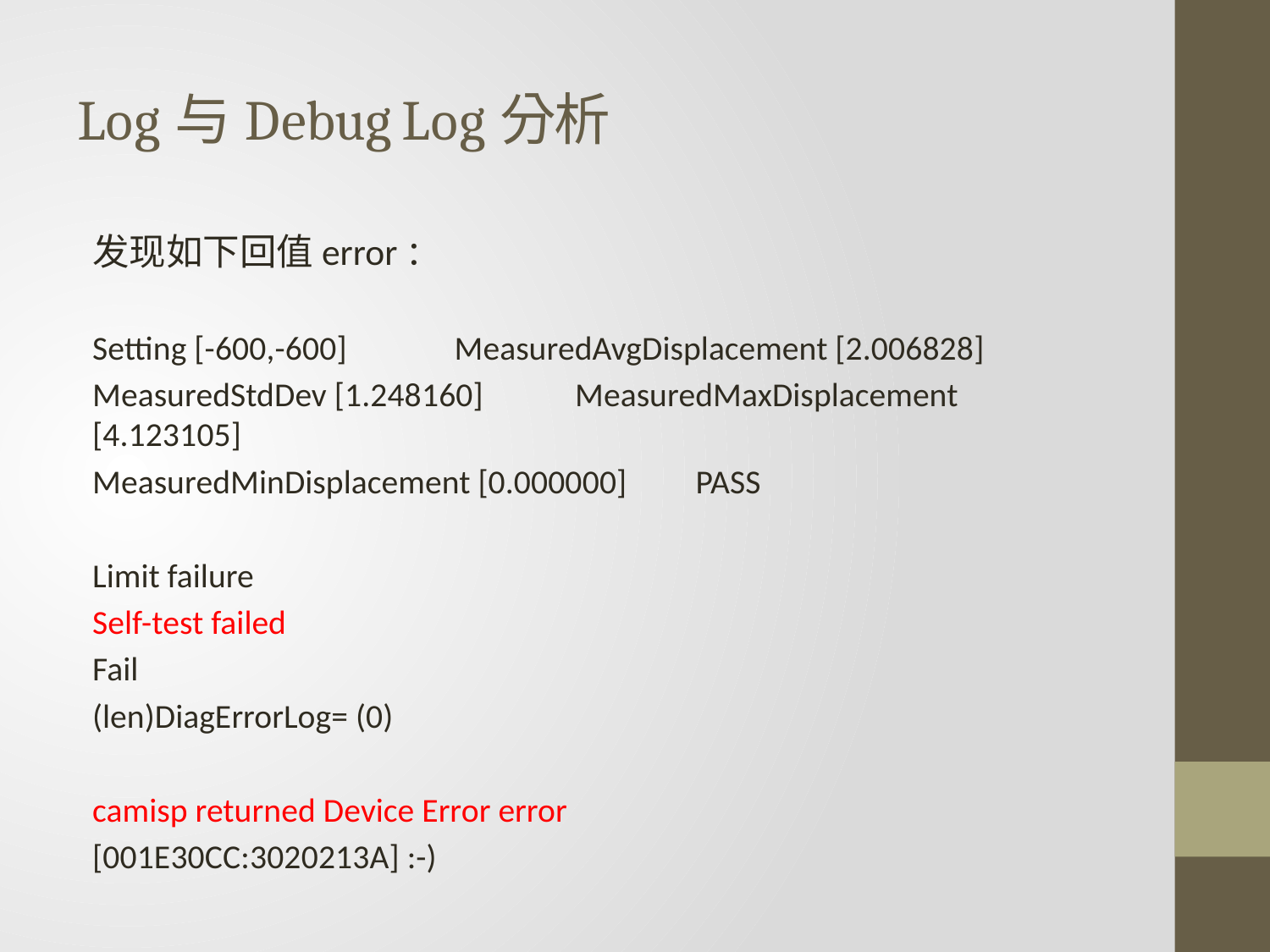

# Log与Debug Log分析
发现如下回值error：

Setting [-600,-600]  			MeasuredAvgDisplacement [2.006828]
MeasuredStdDev [1.248160]		MeasuredMaxDisplacement [4.123105]
MeasuredMinDisplacement [0.000000]	PASS

Limit failure
Self-test failed
Fail
(len)DiagErrorLog= (0)

camisp returned Device Error error
[001E30CC:3020213A] :-)